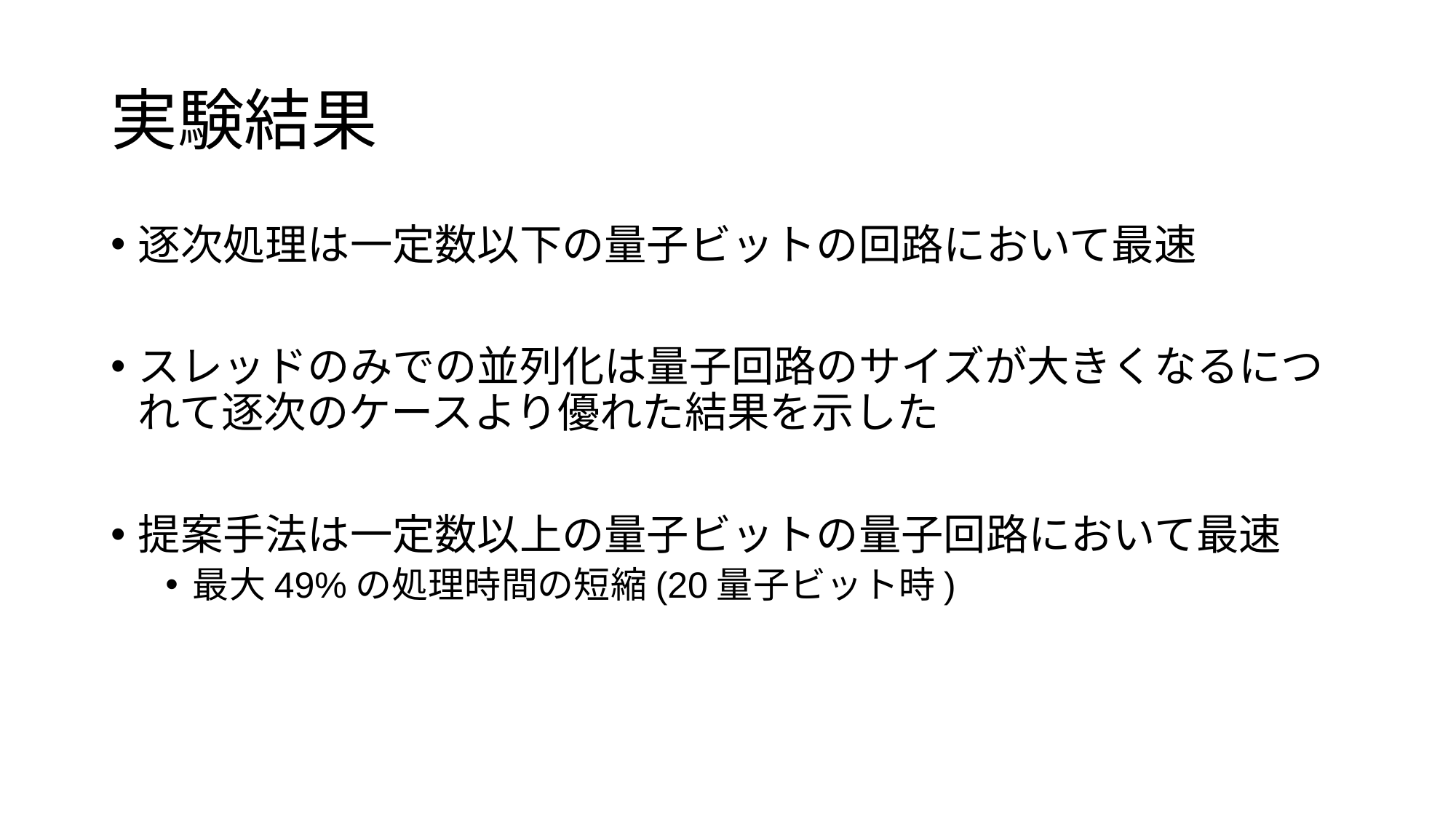

# 実験結果
逐次処理は一定数以下の量子ビットの回路において最速

スレッドのみでの並列化は量子回路のサイズが大きくなるにつれて逐次のケースより優れた結果を示した

提案手法は一定数以上の量子ビットの量子回路において最速
最大49%の処理時間の短縮(20量子ビット時)